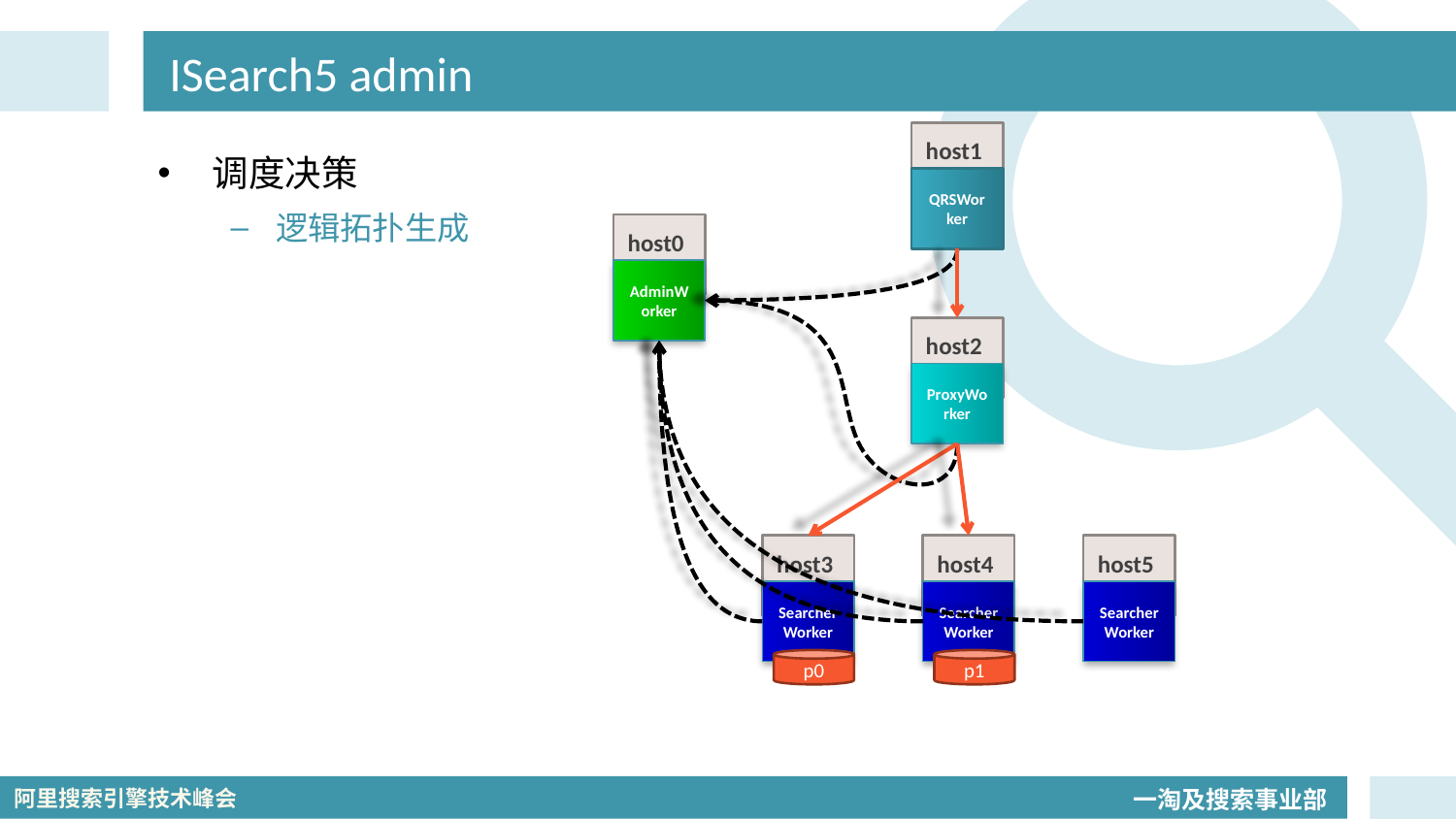

# ISearch5 admin

host1
调度决策
逻辑拓扑生成
QRSWorker

host0
AdminWorker

host2
ProxyWorker

host3

host4

host5
SearcherWorker
SearcherWorker
SearcherWorker
p0
p1